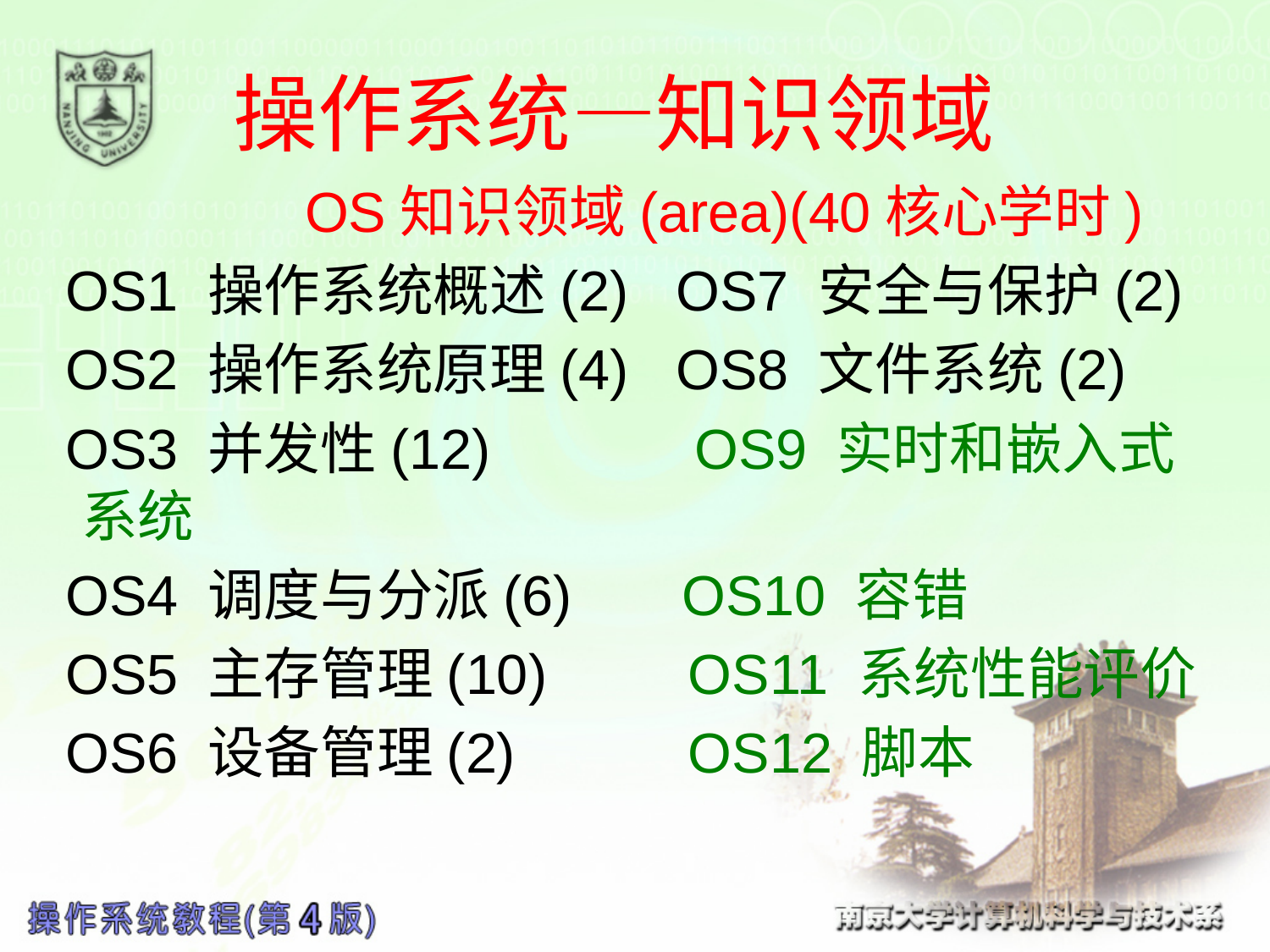

# 操作系统—知识领域
        OS知识领域(area)(40核心学时)
  OS1 操作系统概述(2)   OS7 安全与保护(2)
  OS2 操作系统原理(4)   OS8 文件系统(2)
  OS3 并发性(12)             OS9 实时和嵌入式系统
  OS4 调度与分派(6)       OS10 容错
  OS5 主存管理(10)         OS11 系统性能评价
  OS6 设备管理(2)           OS12 脚本